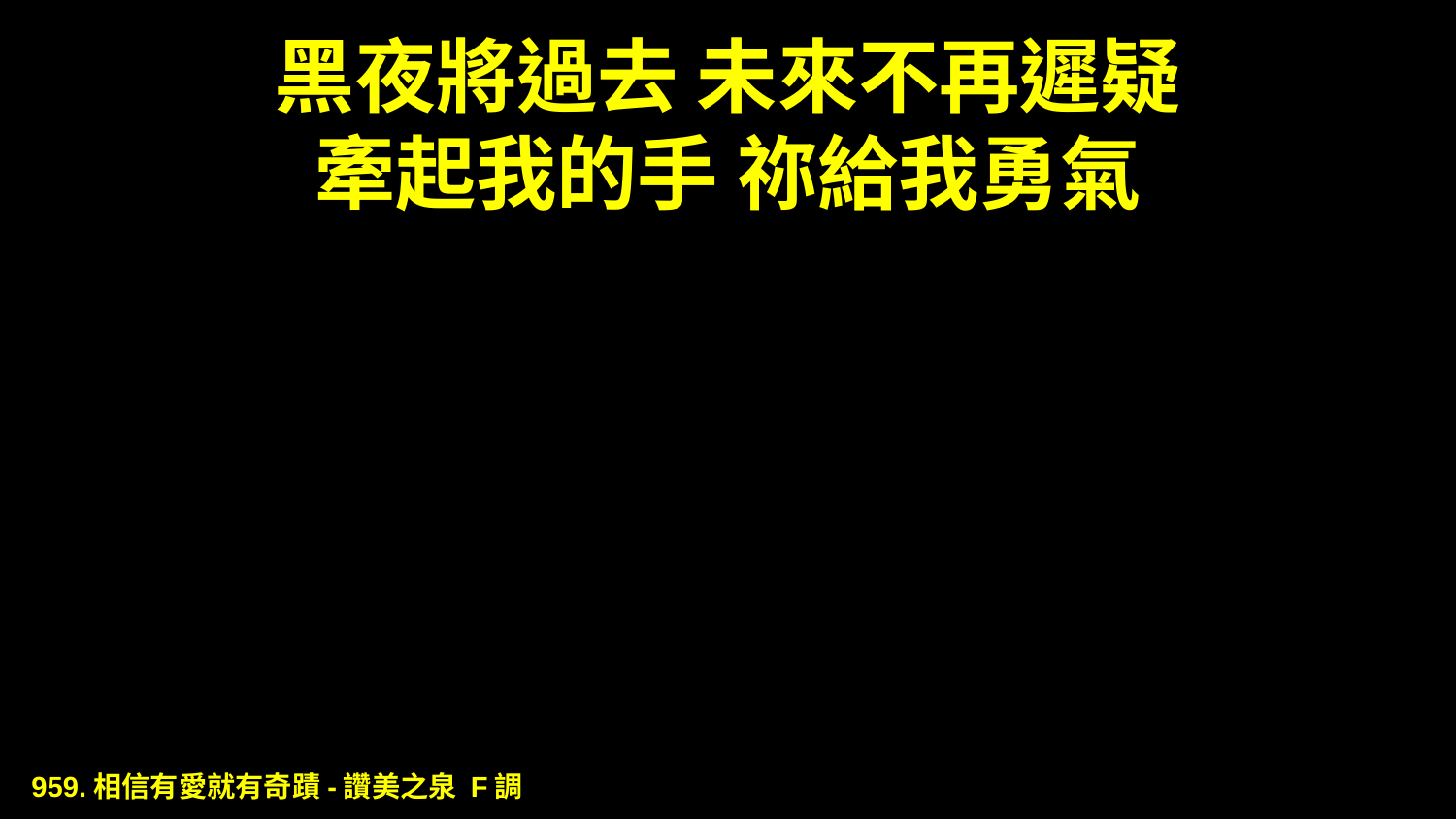

# 黑夜將過去 未來不再遲疑 牽起我的手 祢給我勇氣
959.相信有愛就有奇蹟-讚美之泉 F調